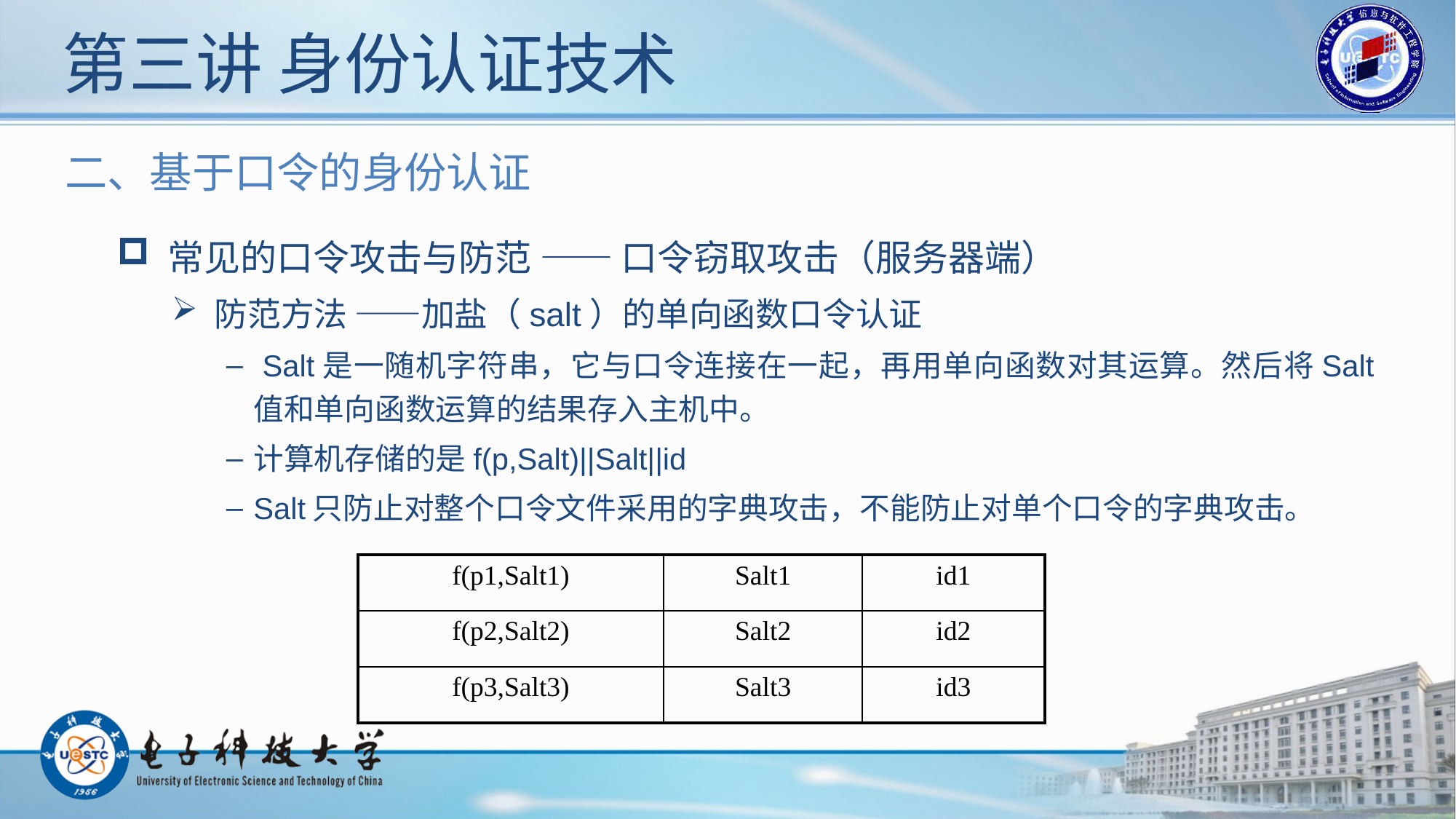

# 第三讲 身份认证技术
二、基于口令的身份认证
 常见的口令攻击与防范 —— 口令窃取攻击（服务器端）
 防范方法 ——加盐（salt）的单向函数口令认证
 Salt是一随机字符串，它与口令连接在一起，再用单向函数对其运算。然后将Salt值和单向函数运算的结果存入主机中。
计算机存储的是f(p,Salt)||Salt||id
Salt只防止对整个口令文件采用的字典攻击，不能防止对单个口令的字典攻击。

| f(p1,Salt1) | Salt1 | id1 |
| --- | --- | --- |
| f(p2,Salt2) | Salt2 | id2 |
| f(p3,Salt3) | Salt3 | id3 |